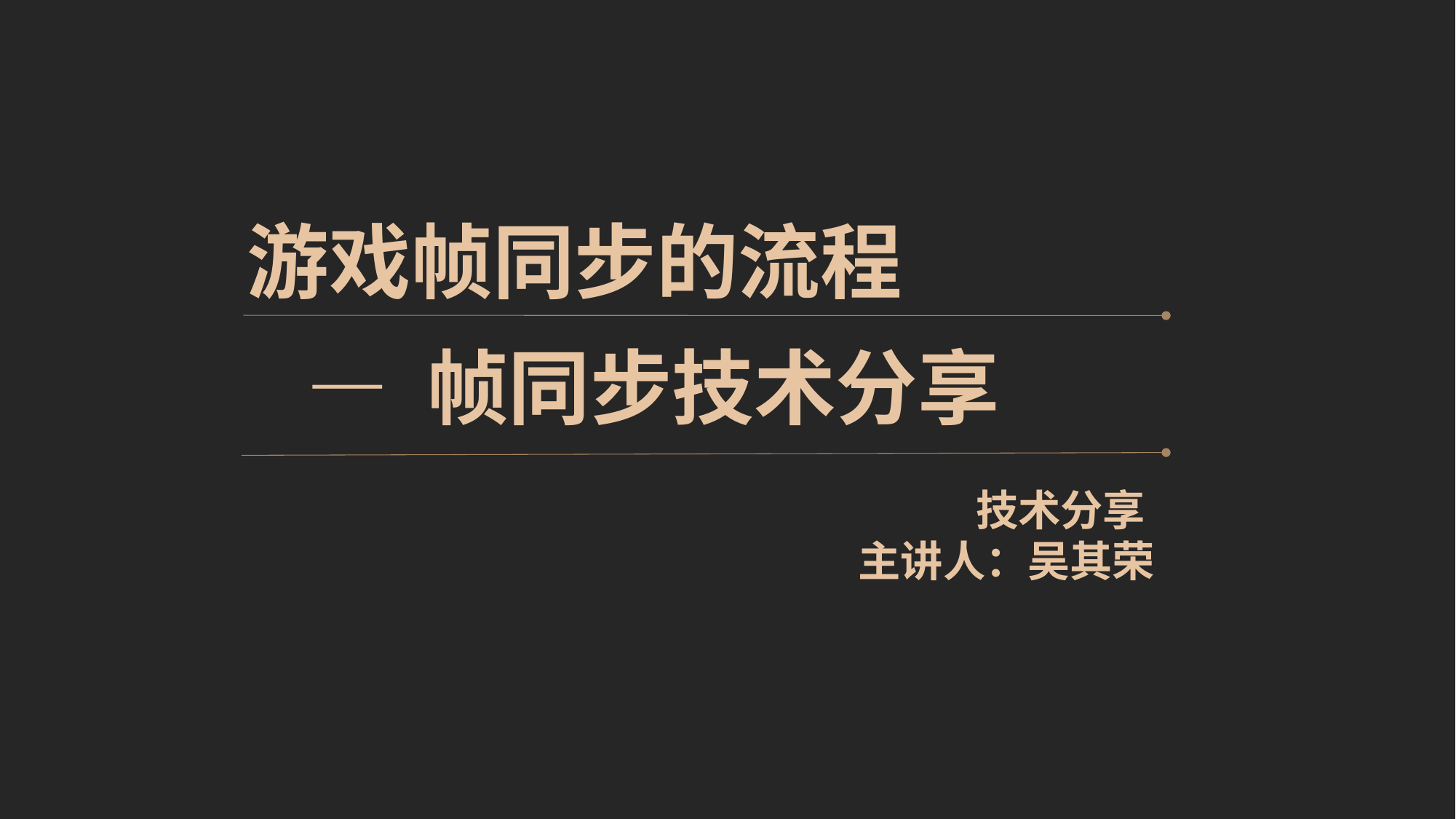

游戏帧同步的流程
   — 帧同步技术分享
技术分享
主讲人：吴其荣
谈好学习与梦想，再去触碰生活与爱情